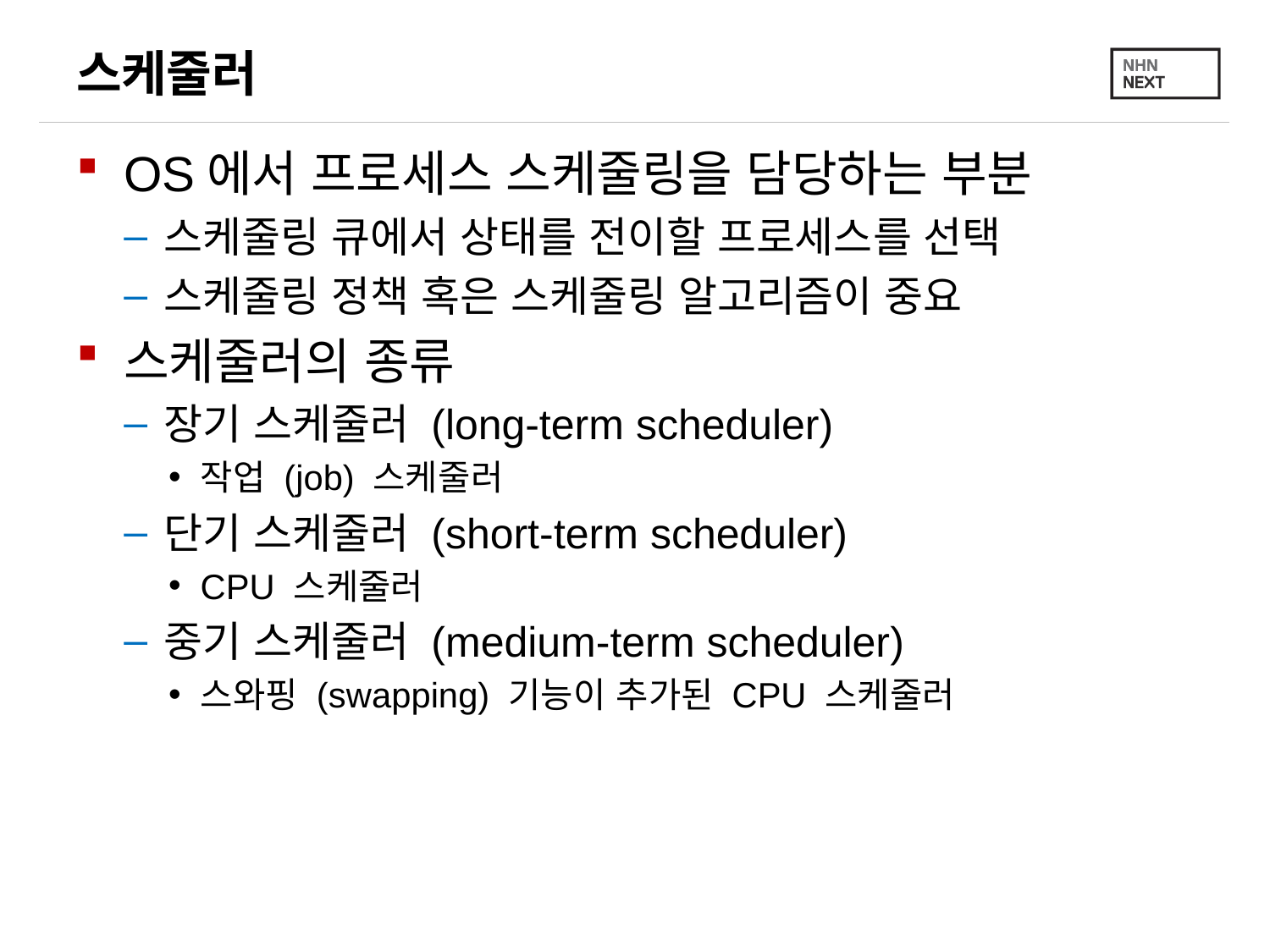

# 스케줄러
OS에서 프로세스 스케줄링을 담당하는 부분
스케줄링 큐에서 상태를 전이할 프로세스를 선택
스케줄링 정책 혹은 스케줄링 알고리즘이 중요
스케줄러의 종류
장기 스케줄러 (long-term scheduler)
작업 (job) 스케줄러
단기 스케줄러 (short-term scheduler)
CPU 스케줄러
중기 스케줄러 (medium-term scheduler)
스와핑 (swapping) 기능이 추가된 CPU 스케줄러